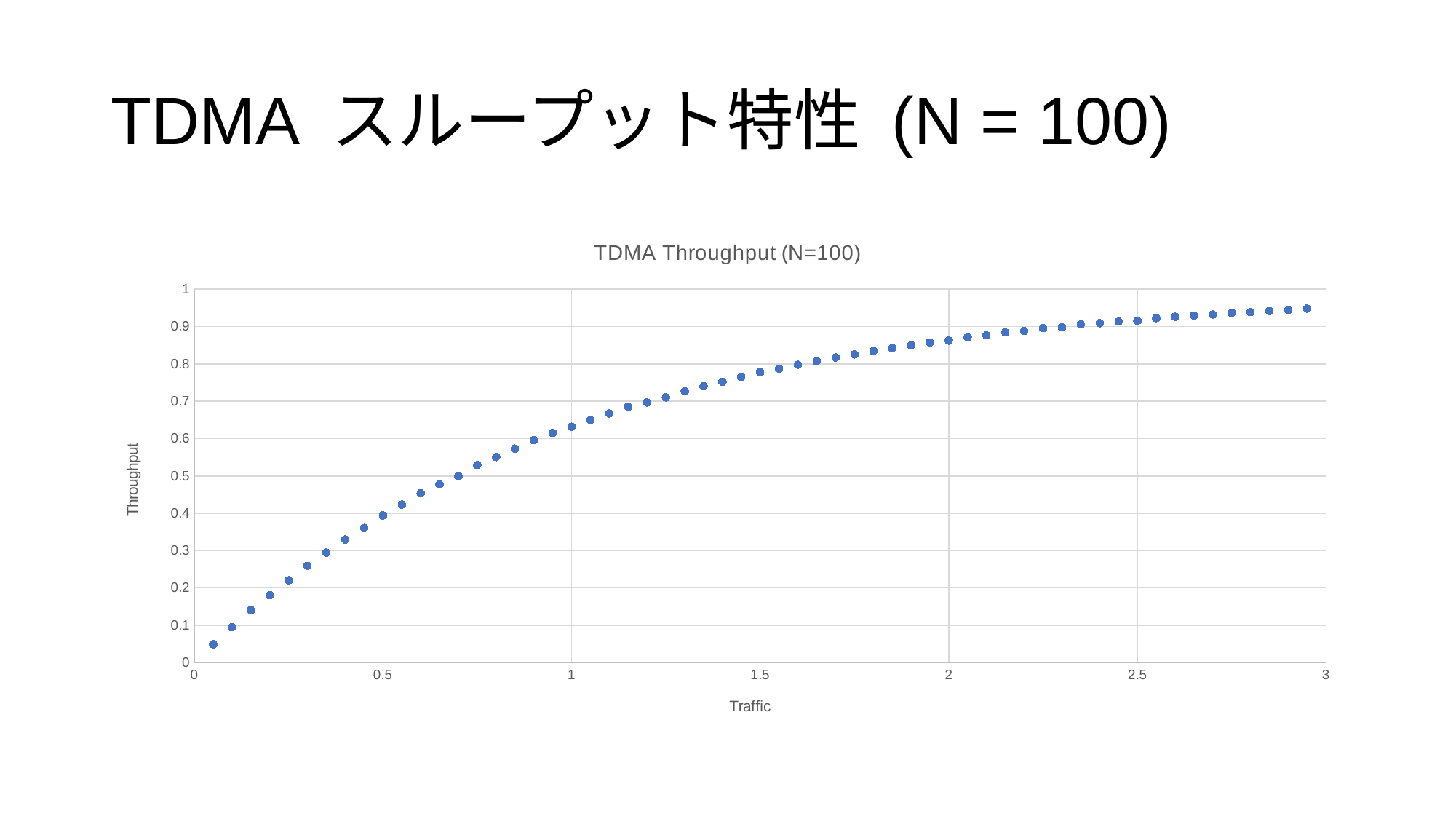

# TDMA スループット特性 (N = 100)

### Chart: TDMA Throughput (N=100)

| Category | Throughput (Simulation) |
|---|---|